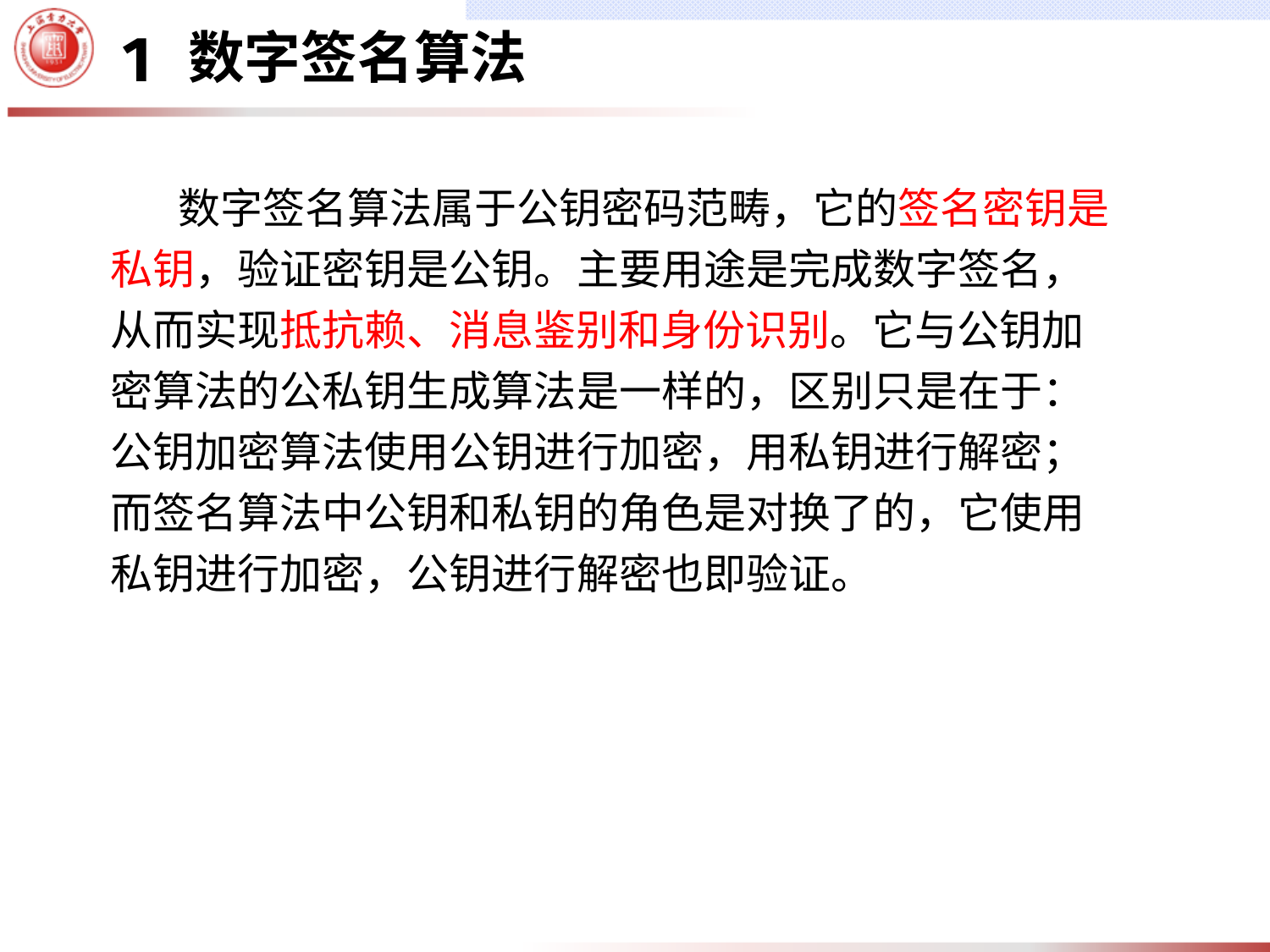

1
数字签名算法
      数字签名算法属于公钥密码范畴，它的签名密钥是私钥，验证密钥是公钥。主要用途是完成数字签名，从而实现抵抗赖、消息鉴别和身份识别。它与公钥加密算法的公私钥生成算法是一样的，区别只是在于：公钥加密算法使用公钥进行加密，用私钥进行解密；而签名算法中公钥和私钥的角色是对换了的，它使用私钥进行加密，公钥进行解密也即验证。